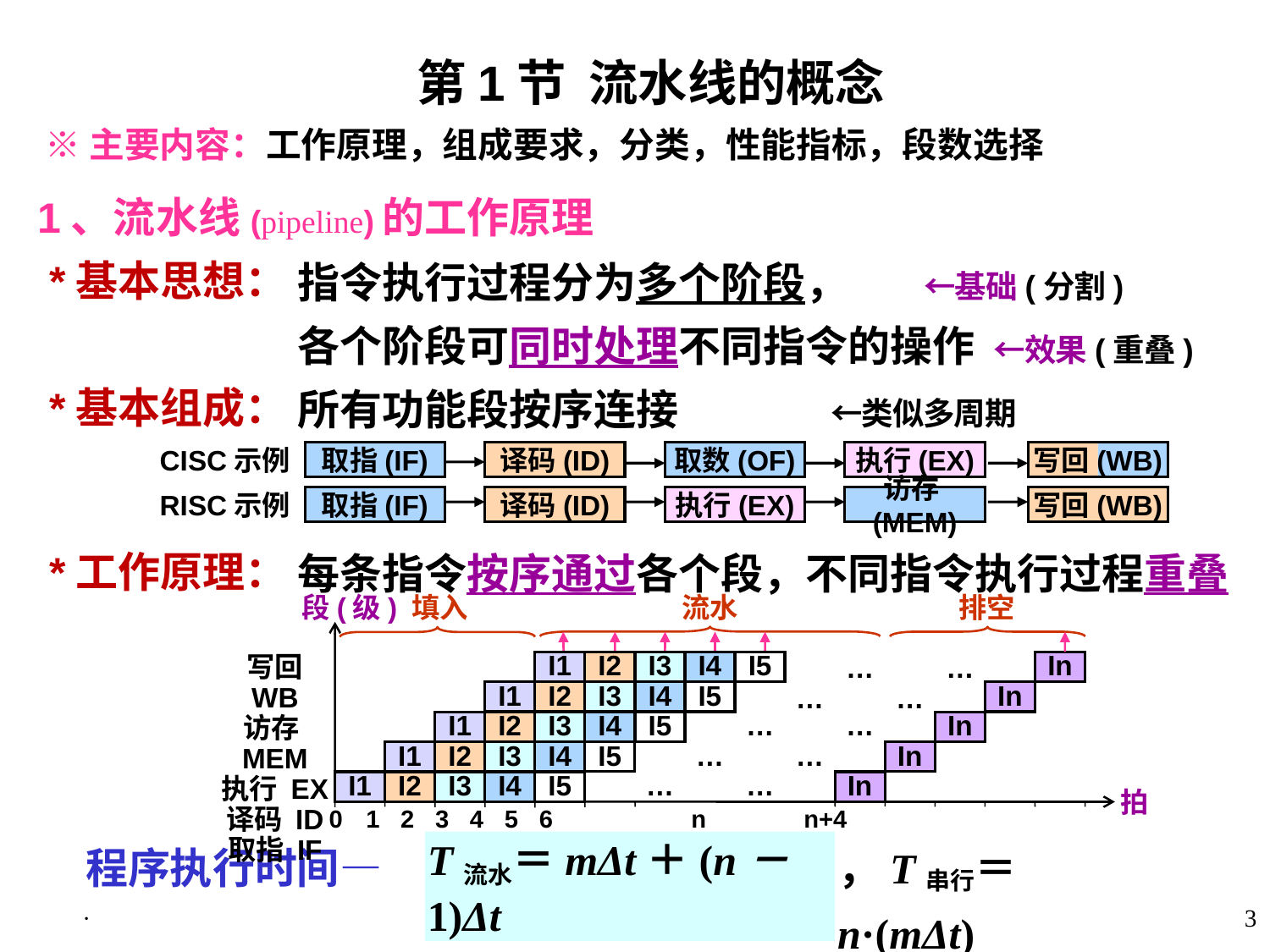

第1节  流水线的概念
 ※主要内容：工作原理，组成要求，分类，性能指标，段数选择
1、流水线(pipeline)的工作原理
 *基本思想：

 *基本组成：

 *工作原理：

    程序执行时间—
指令执行过程分为多个阶段，        ←基础(分割)
各个阶段可同时处理不同指令的操作  ←效果(重叠)
所有功能段按序连接                ←类似多周期

每条指令按序通过各个段，不同指令执行过程重叠
CISC示例
取指(IF)
取数(OF)
执行(EX)

写回(WB)

译码(ID)

执行(EX)
RISC示例
取指(IF)
译码(ID)
访存(MEM)
写回(WB)

段(级)

写回 WB
访存MEM
执行 EX
译码 ID
取指 IF
I1
I2
I3
I4
I5
In
…
…
I1
I2
I3
I4
I5
In
…
…
I1
I2
I3
I4
I5
…
…
In
I1
I2
I3
I4
I5
…
…
In
I1
I2
I3
I4
I5
…
…
In
拍

0   1   2   3   4   5   6                   n              n+4

填入
流水
排空
，T串行＝n·(mΔt)
T流水＝mΔt＋(n－1)Δt
·
3